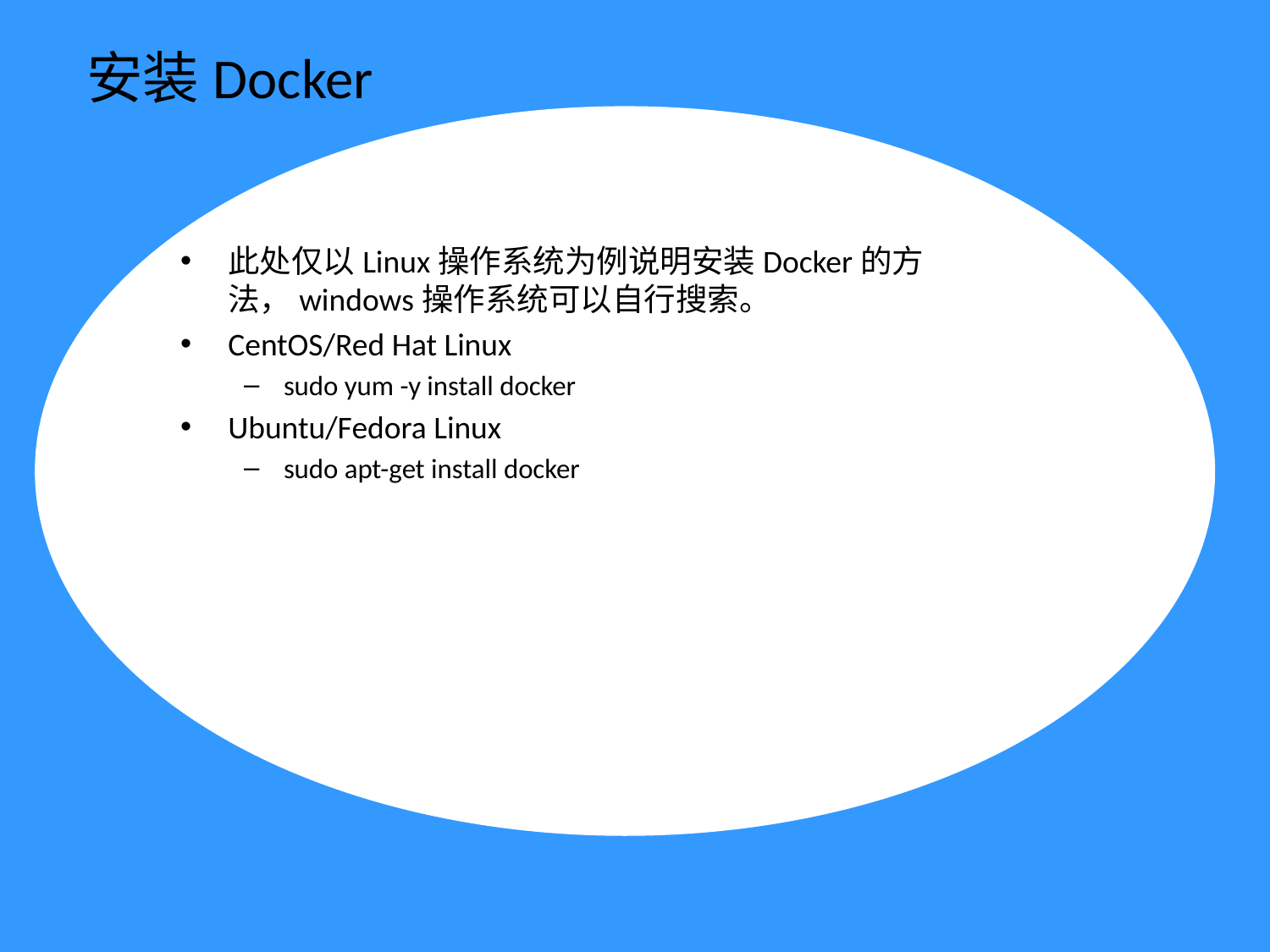

# 安装Docker
此处仅以Linux操作系统为例说明安装Docker的方法，windows操作系统可以自行搜索。
CentOS/Red Hat Linux
sudo yum -y install docker
Ubuntu/Fedora Linux
sudo apt-get install docker